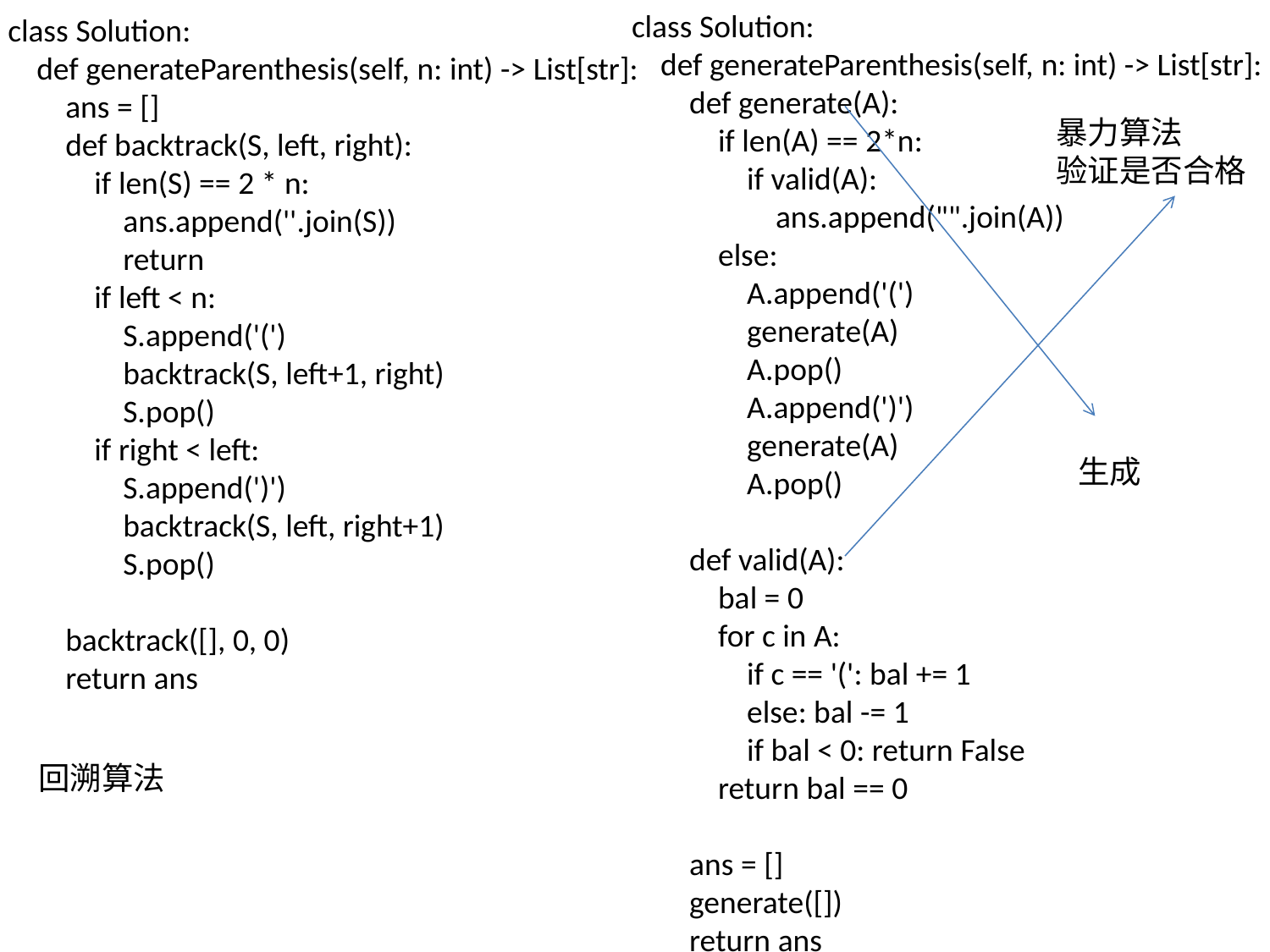

class Solution:
    def generateParenthesis(self, n: int) -> List[str]:
        def generate(A):
            if len(A) == 2*n:
                if valid(A):
                    ans.append("".join(A))
            else:
                A.append('(')
                generate(A)
                A.pop()
                A.append(')')
                generate(A)
                A.pop()
        def valid(A):
            bal = 0
            for c in A:
                if c == '(': bal += 1
                else: bal -= 1
                if bal < 0: return False
            return bal == 0
        ans = []
        generate([])
        return ans
class Solution:
    def generateParenthesis(self, n: int) -> List[str]:
        ans = []
        def backtrack(S, left, right):
            if len(S) == 2 * n:
                ans.append(''.join(S))
                return
            if left < n:
                S.append('(')
                backtrack(S, left+1, right)
                S.pop()
            if right < left:
                S.append(')')
                backtrack(S, left, right+1)
                S.pop()
        backtrack([], 0, 0)
        return ans

暴力算法
验证是否合格
生成
回溯算法